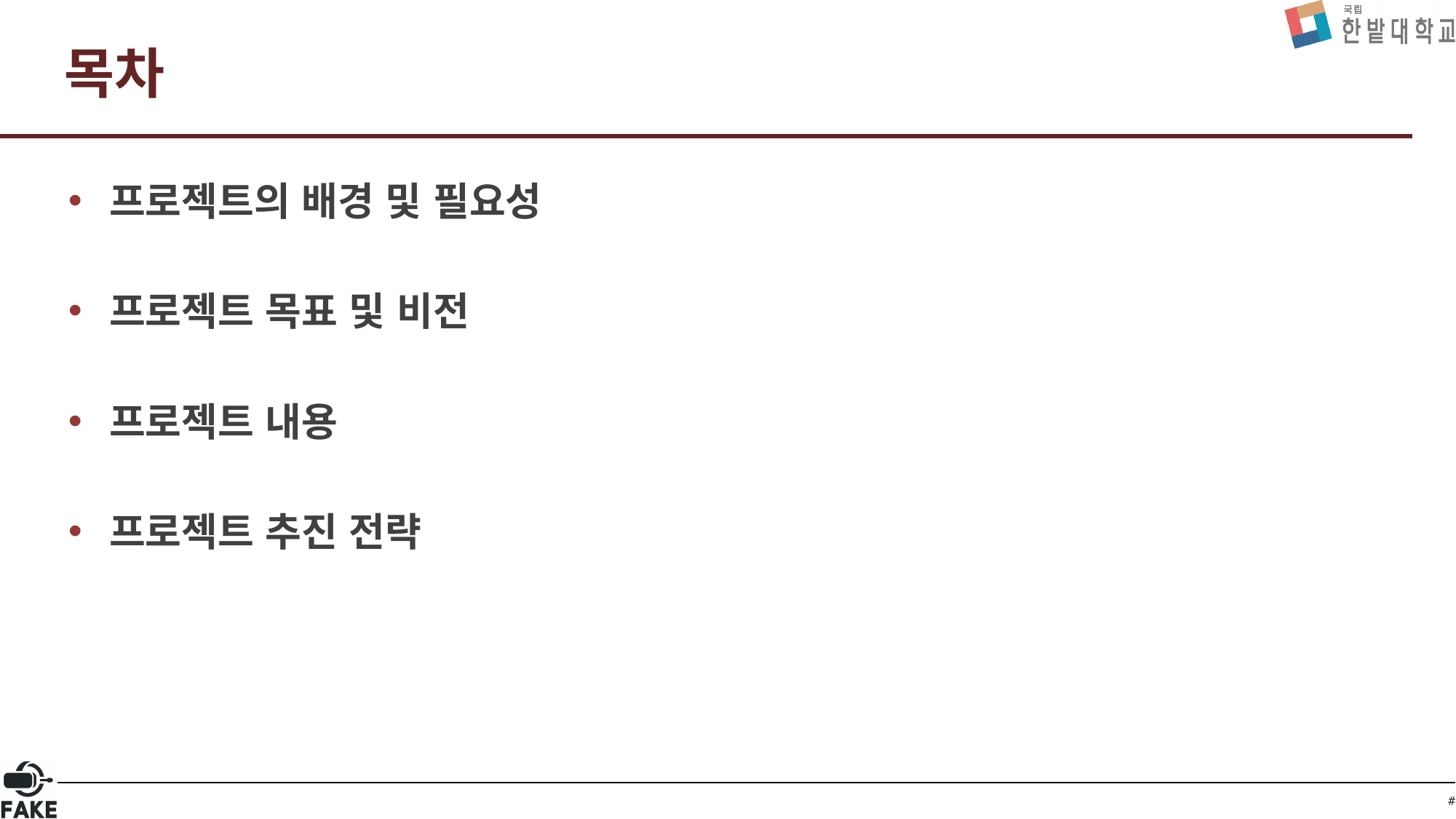

# 목차
프로젝트의 배경 및 필요성

프로젝트 목표 및 비전

프로젝트 내용

프로젝트 추진 전략